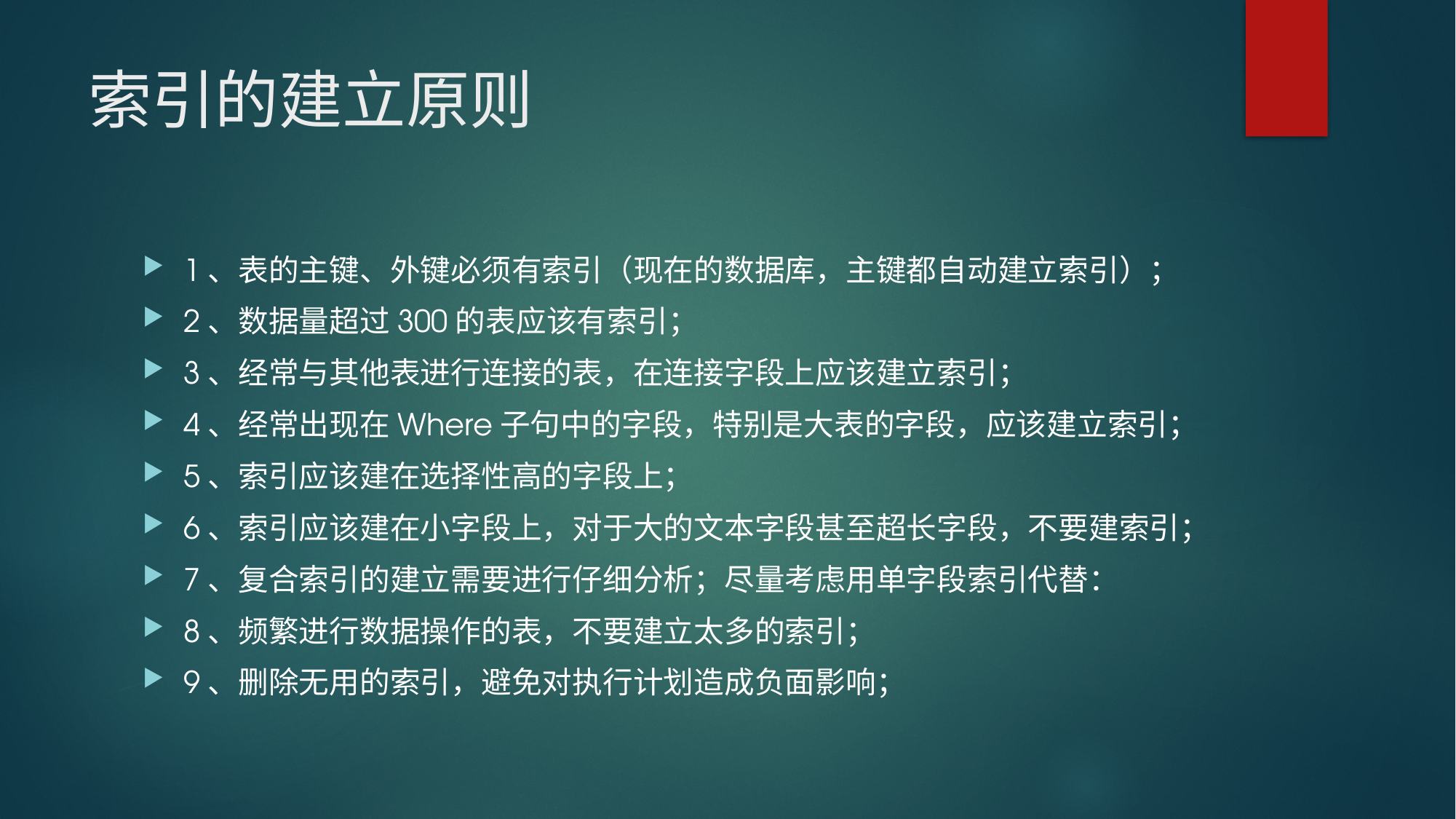

# 索引的建立原则
1、表的主键、外键必须有索引（现在的数据库，主键都自动建立索引）；
2、数据量超过300的表应该有索引；
3、经常与其他表进行连接的表，在连接字段上应该建立索引；
4、经常出现在Where子句中的字段，特别是大表的字段，应该建立索引；
5、索引应该建在选择性高的字段上；
6、索引应该建在小字段上，对于大的文本字段甚至超长字段，不要建索引；
7、复合索引的建立需要进行仔细分析；尽量考虑用单字段索引代替：
8、频繁进行数据操作的表，不要建立太多的索引；
9、删除无用的索引，避免对执行计划造成负面影响；